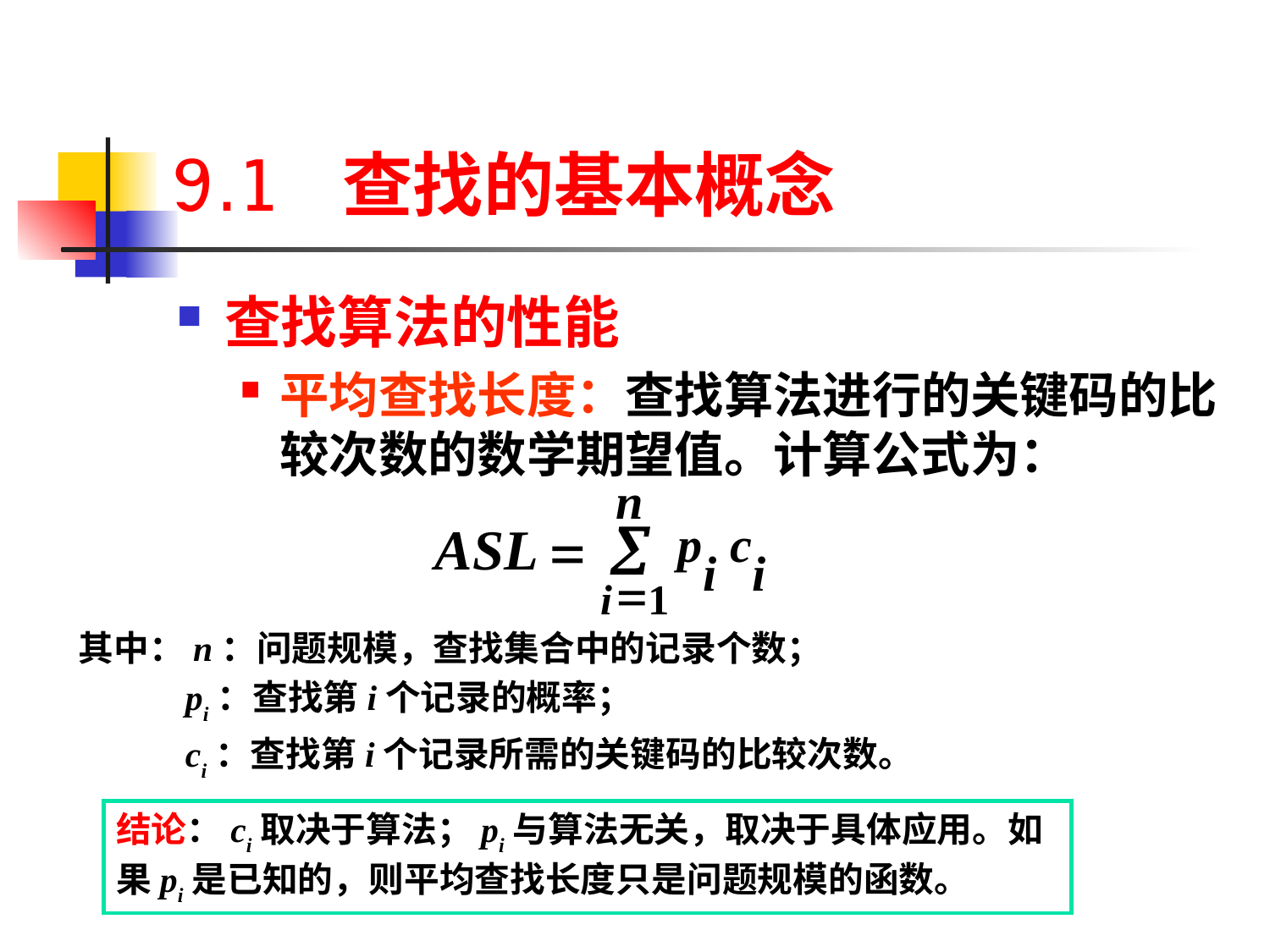

# 9.1  查找的基本概念
查找算法的性能
平均查找长度：查找算法进行的关键码的比较次数的数学期望值。计算公式为：
n

ASL
p
c
∑
=
i
i
=
i
1
其中：n：问题规模，查找集合中的记录个数；
            pi：查找第i个记录的概率；
            ci：查找第i个记录所需的关键码的比较次数。
结论：ci取决于算法；pi与算法无关，取决于具体应用。如果pi是已知的，则平均查找长度只是问题规模的函数。